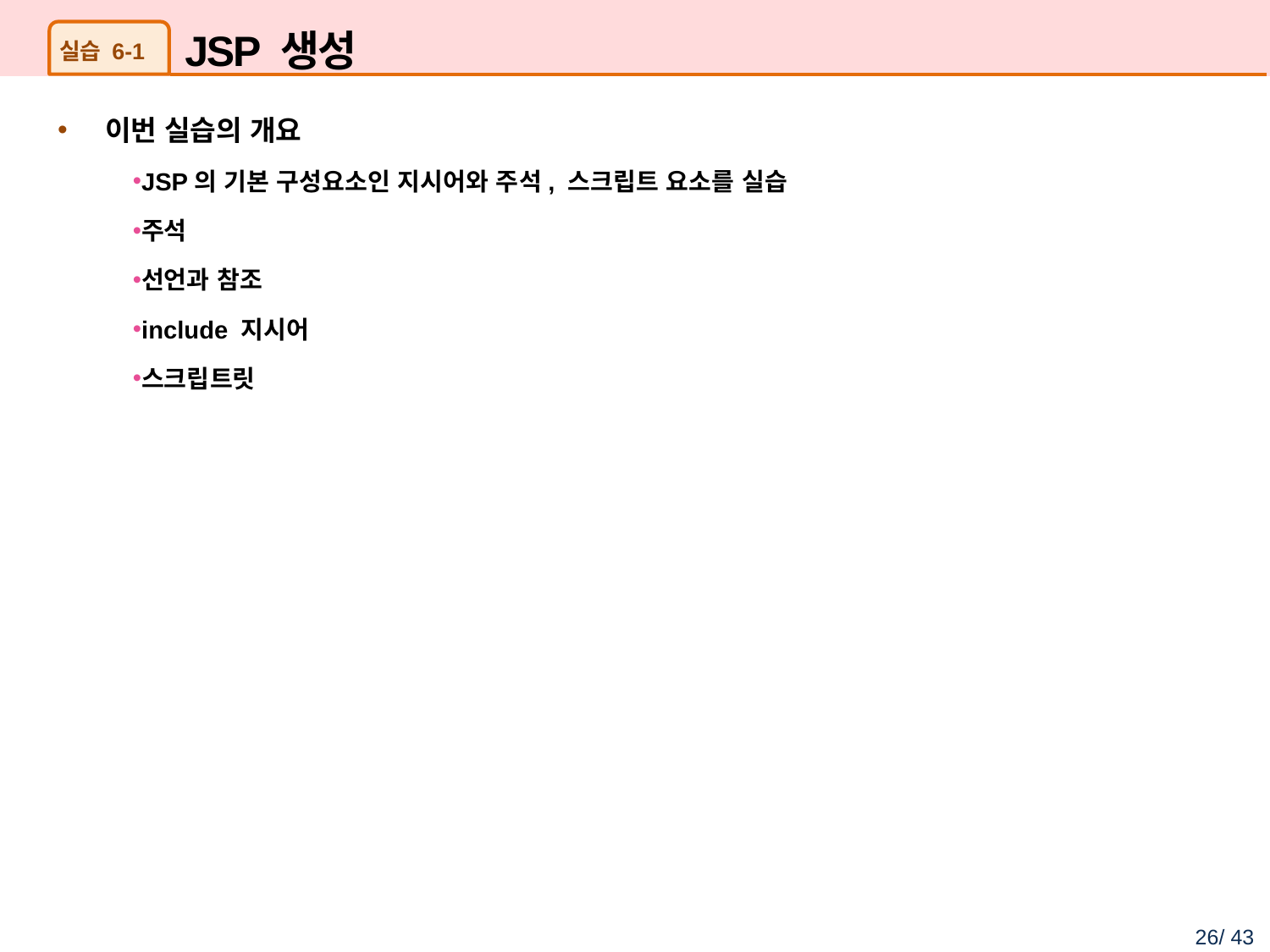

# JSP 생성
실습 6-1
이번 실습의 개요
JSP의 기본 구성요소인 지시어와 주석, 스크립트 요소를 실습
주석
선언과 참조
include 지시어
스크립트릿